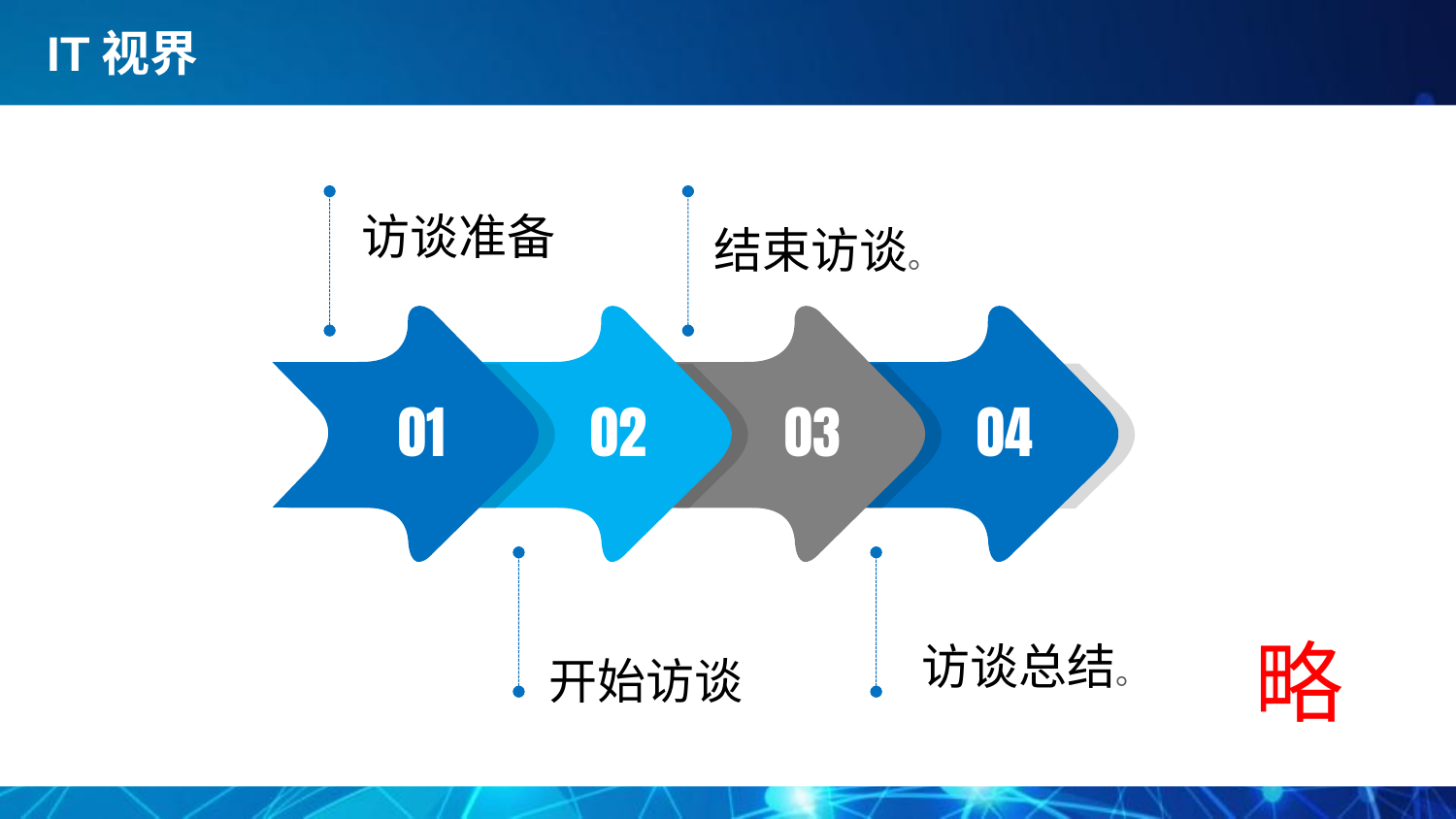

访谈准备
结束访谈。

01

02

03

04
略
访谈总结。
开始访谈